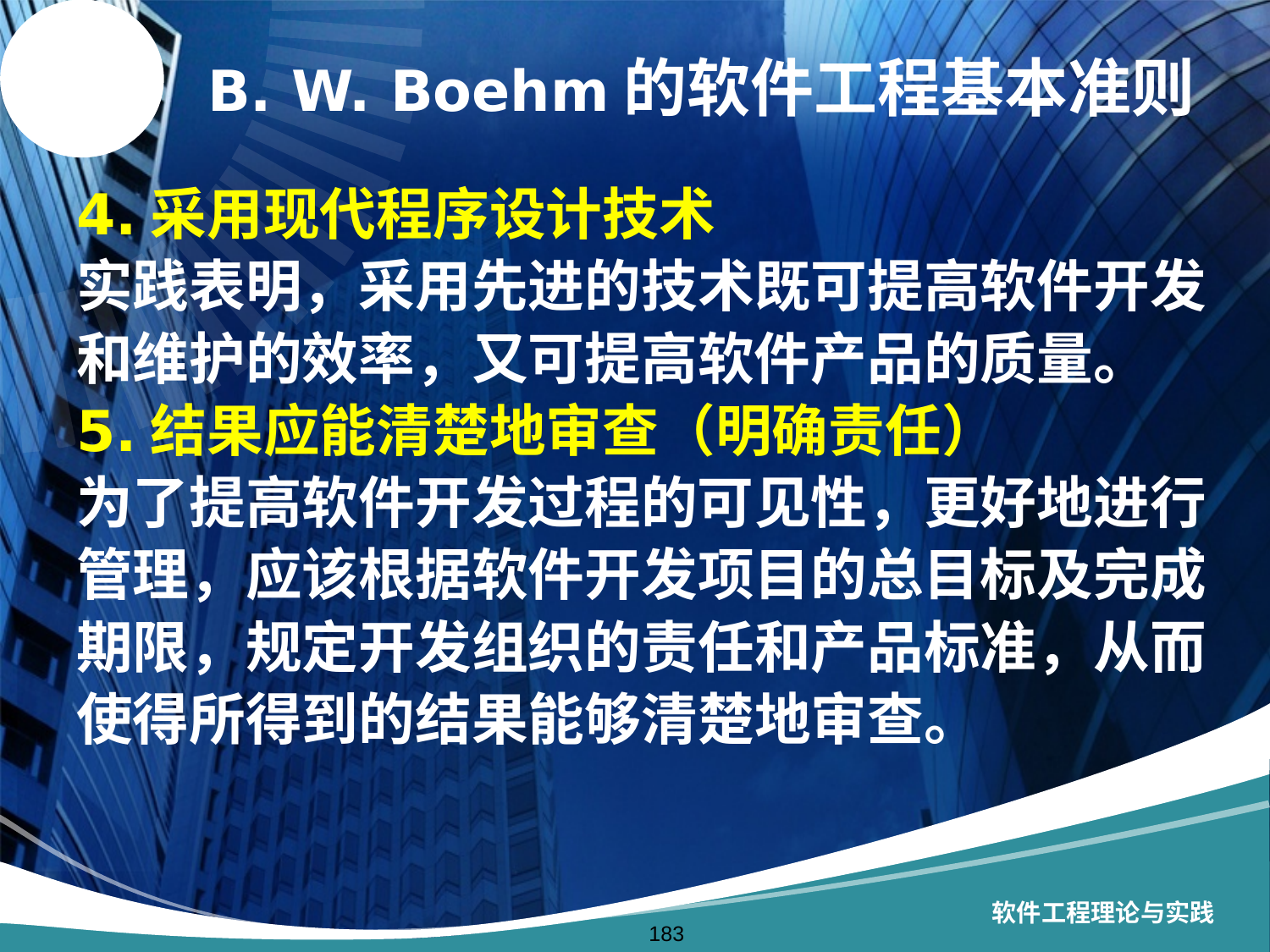

# B. W. Boehm的软件工程基本准则
4.采用现代程序设计技术
实践表明，采用先进的技术既可提高软件开发
和维护的效率，又可提高软件产品的质量。
5.结果应能清楚地审查（明确责任）
为了提高软件开发过程的可见性，更好地进行
管理，应该根据软件开发项目的总目标及完成
期限，规定开发组织的责任和产品标准，从而
使得所得到的结果能够清楚地审查。
软件工程理论与实践
183